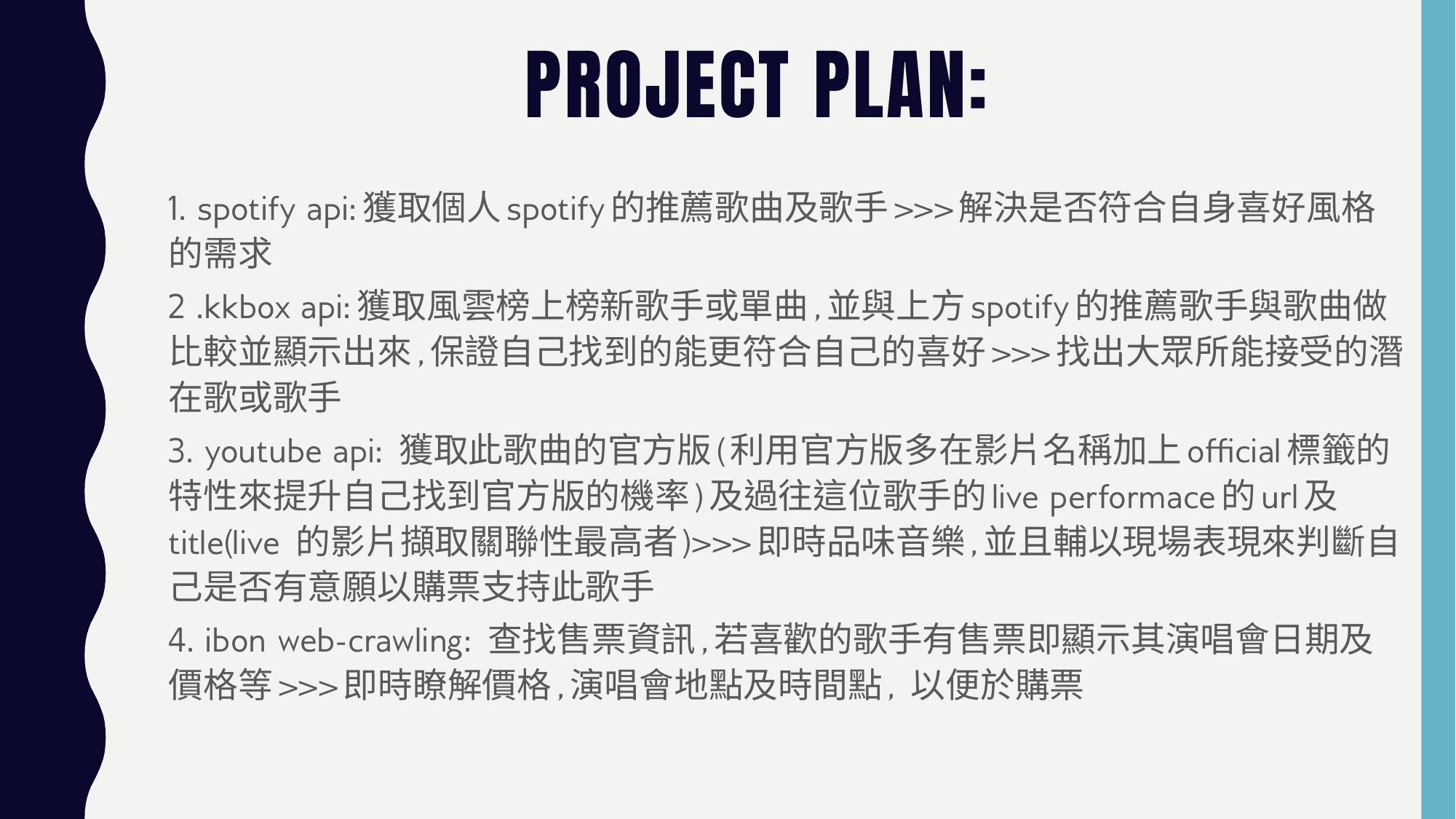

# Project plan:
1. spotify api:獲取個人spotify的推薦歌曲及歌手>>>解決是否符合自身喜好風格的需求
2 .kkbox api:獲取風雲榜上榜新歌手或單曲,並與上方spotify的推薦歌手與歌曲做比較並顯示出來,保證自己找到的能更符合自己的喜好>>>找出大眾所能接受的潛在歌或歌手
3. youtube api: 獲取此歌曲的官方版(利用官方版多在影片名稱加上official標籤的特性來提升自己找到官方版的機率)及過往這位歌手的live performace的url及title(live 的影片擷取關聯性最高者)>>>即時品味音樂,並且輔以現場表現來判斷自己是否有意願以購票支持此歌手
4. ibon web-crawling: 查找售票資訊,若喜歡的歌手有售票即顯示其演唱會日期及價格等>>>即時瞭解價格,演唱會地點及時間點, 以便於購票